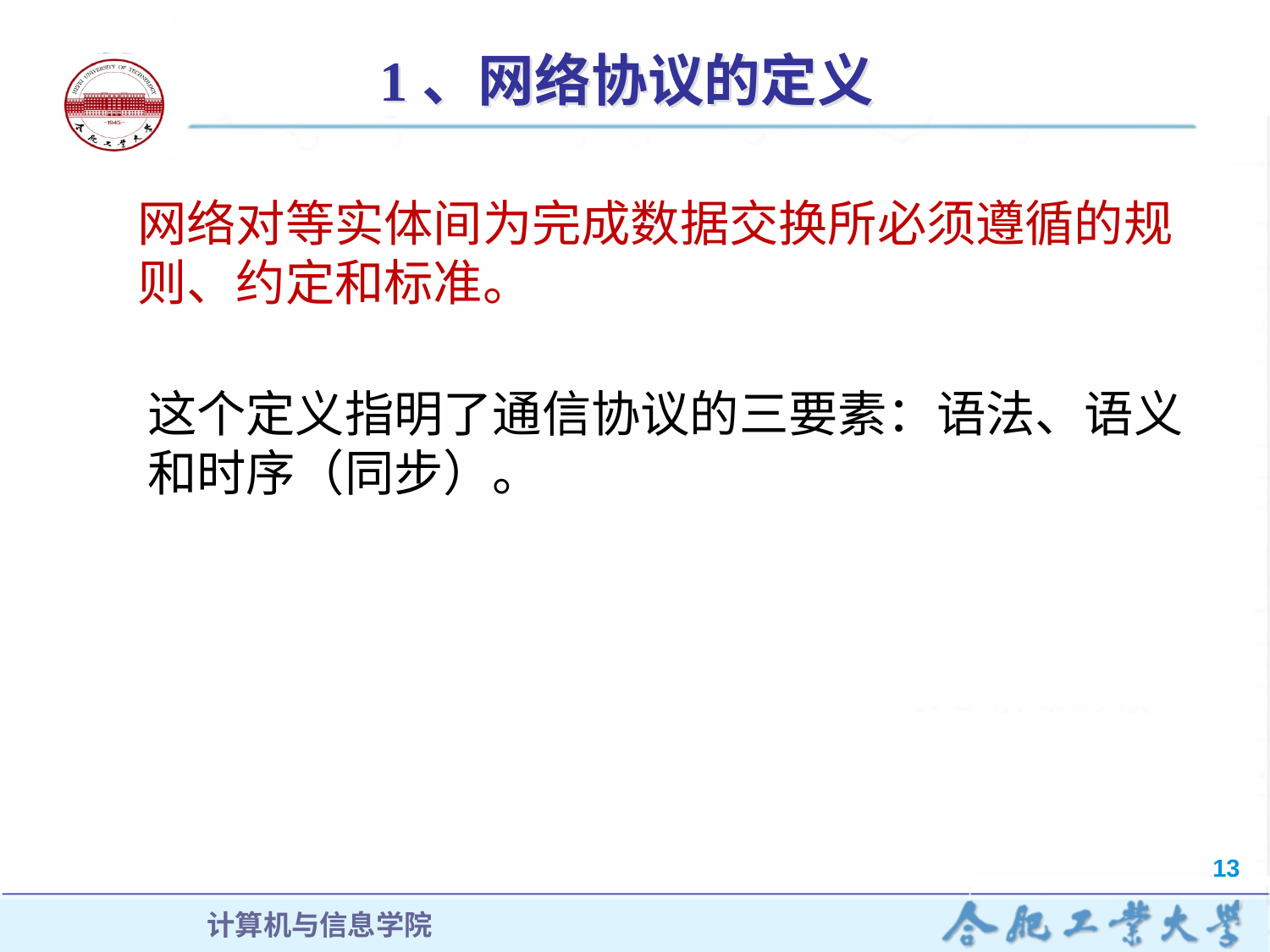

# 1、网络协议的定义
网络对等实体间为完成数据交换所必须遵循的规则、约定和标准。
这个定义指明了通信协议的三要素：语法、语义和时序（同步）。